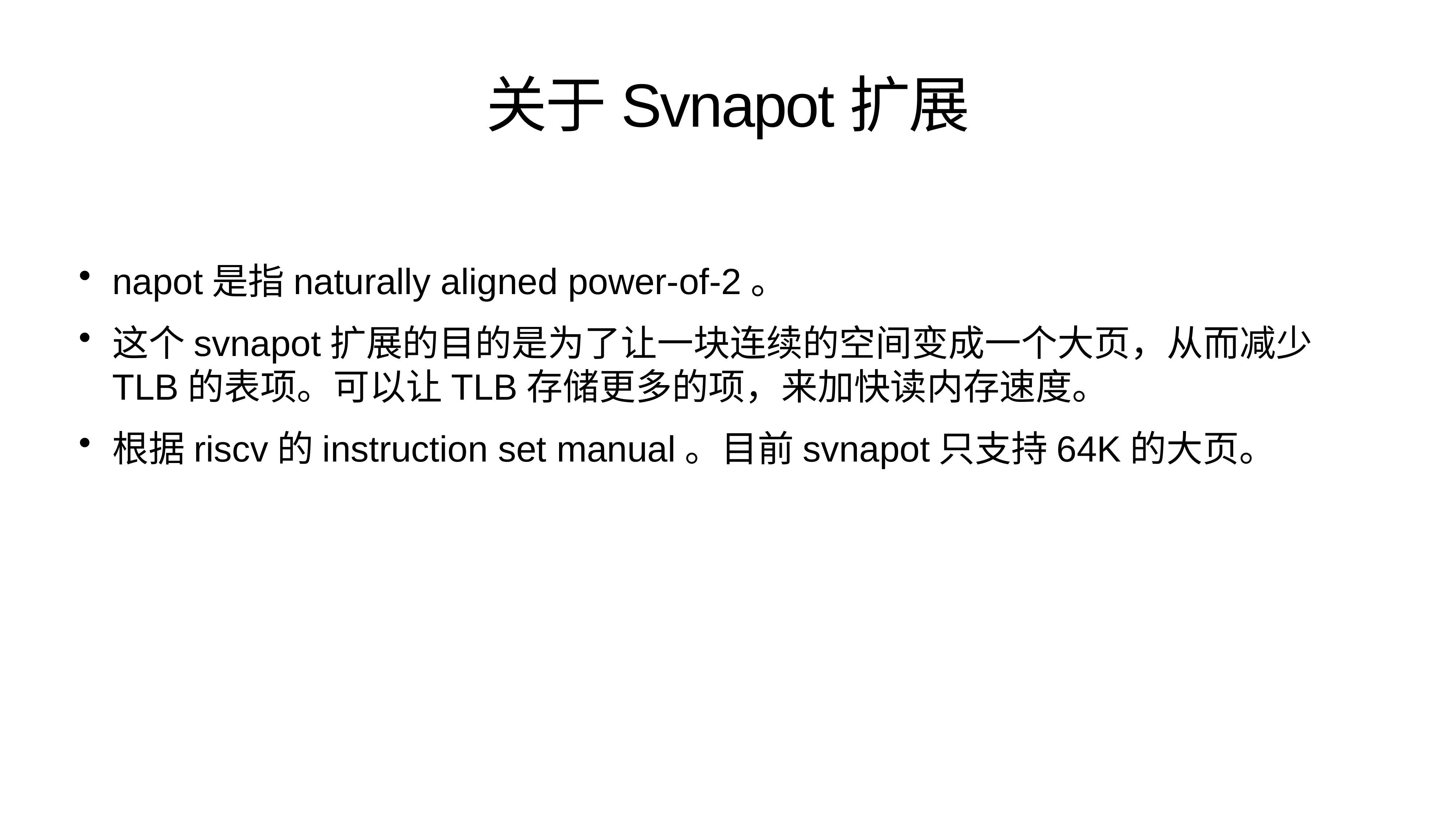

# 关于Svnapot扩展

napot是指naturally aligned power-of-2。
这个svnapot扩展的目的是为了让一块连续的空间变成一个大页，从而减少TLB的表项。可以让TLB存储更多的项，来加快读内存速度。
根据riscv的instruction set manual。目前svnapot只支持64K的大页。